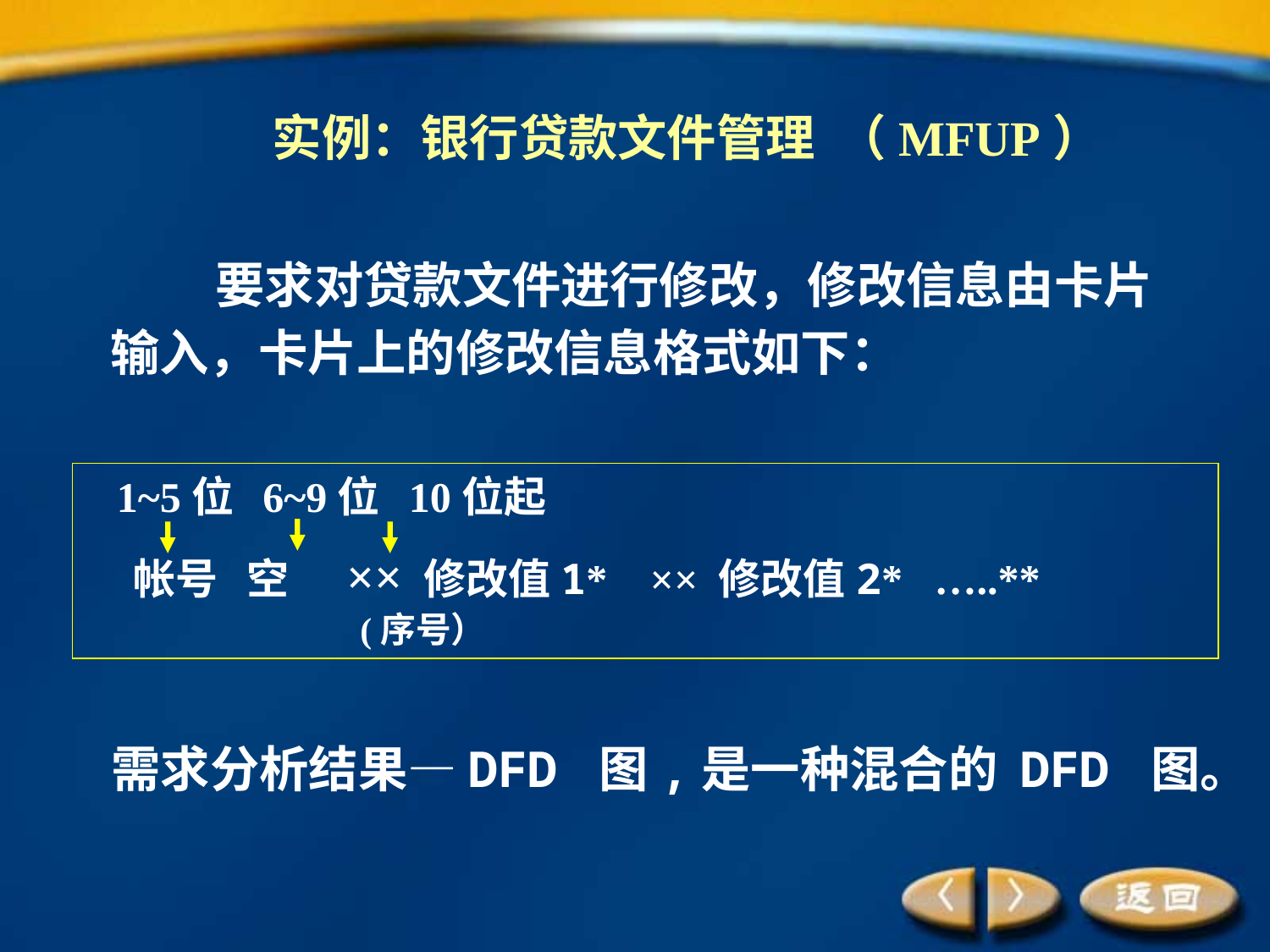

# 实例：银行贷款文件管理  （MFUP）
          要求对贷款文件进行修改，修改信息由卡片输入，卡片上的修改信息格式如下：
   1~5位  6~9位  10位起
    帐号   空     ×× 修改值1*    ×× 修改值2*   …..**
                          (序号）

需求分析结果—DFD 图,是一种混合的 DFD 图。